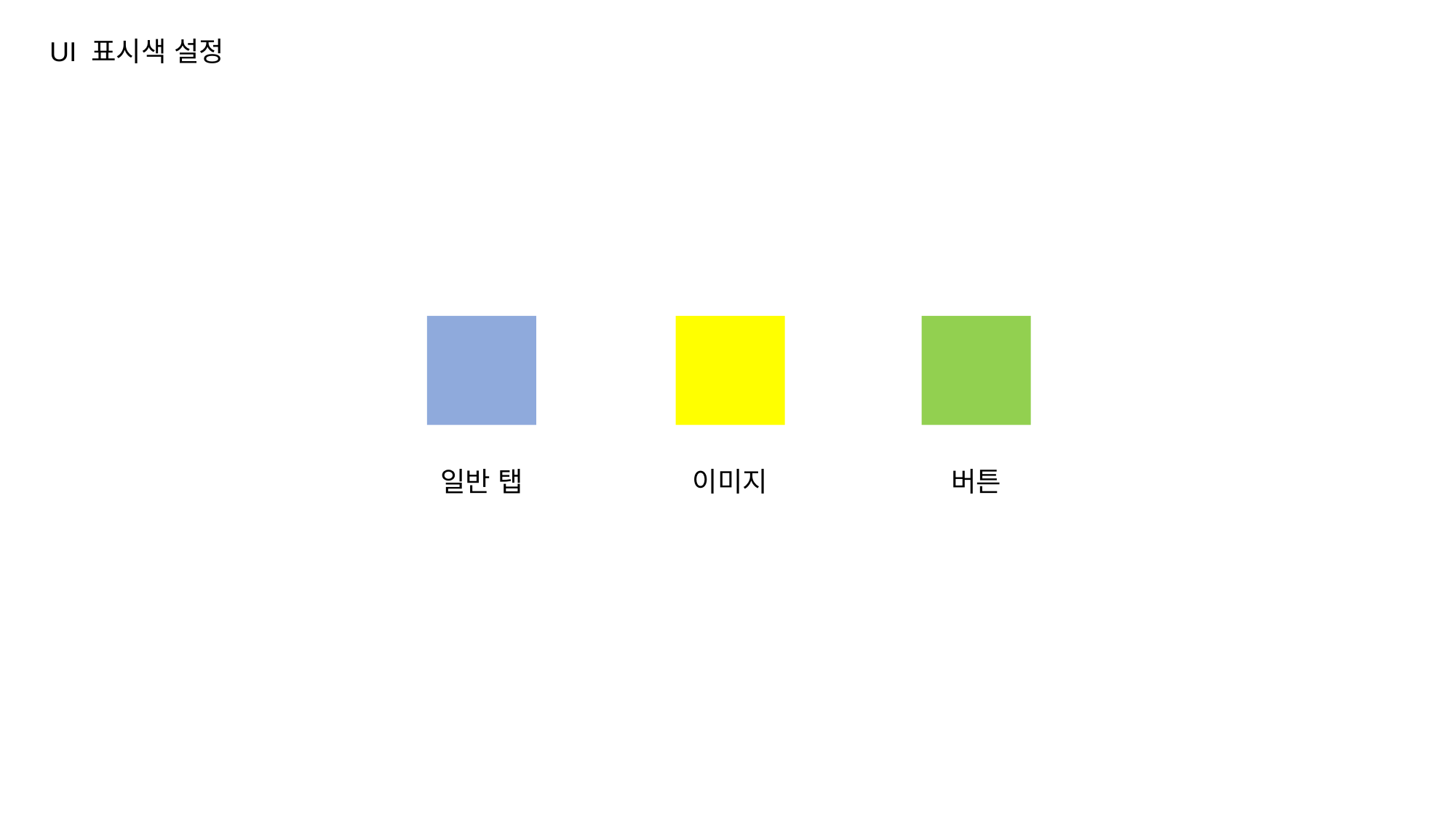

UI 표시색 설정

일반 탭

이미지

버튼